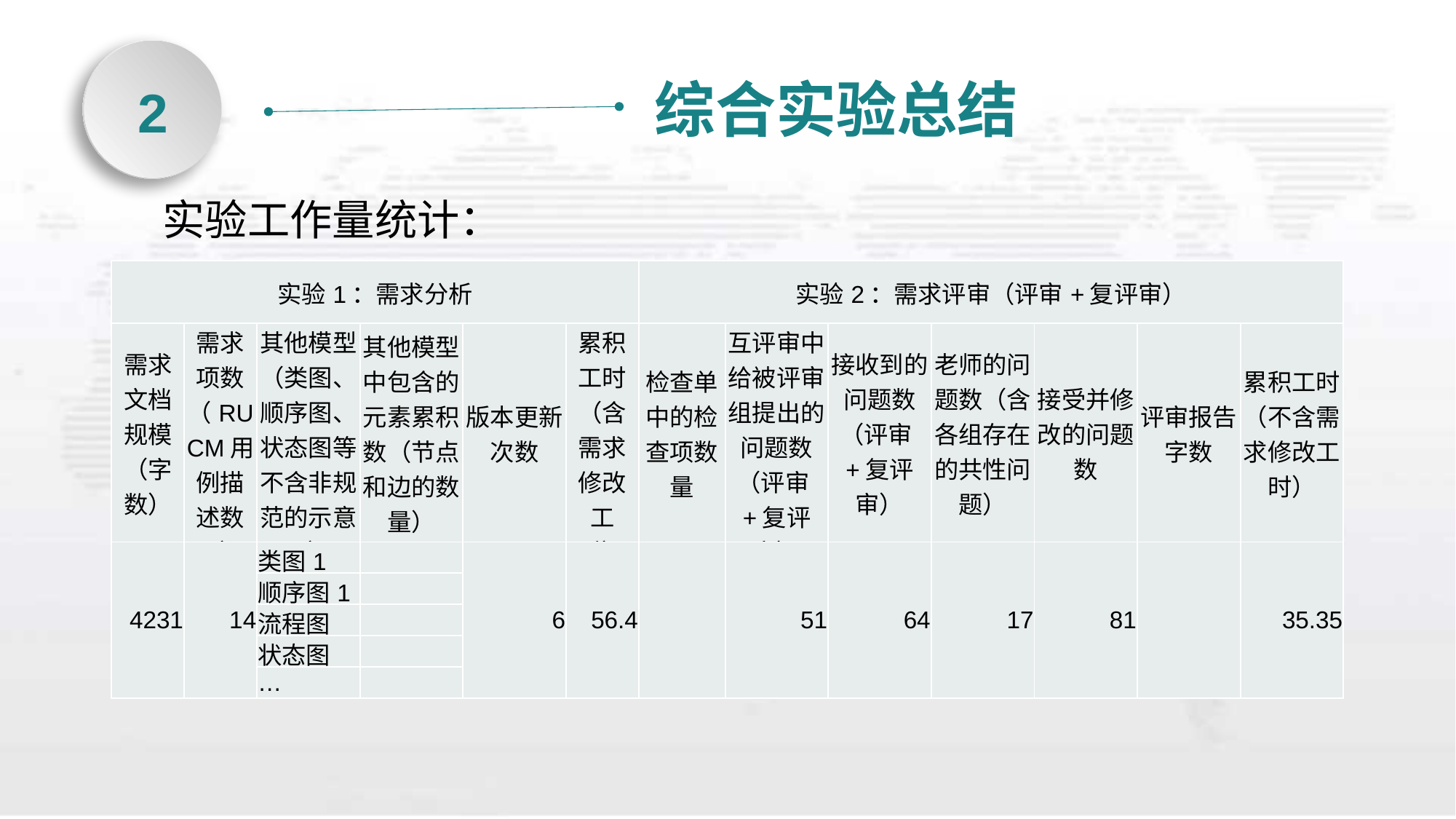

综合实验总结
2
实验工作量统计：
| 实验1：需求分析 |  |  |  |  |  | 实验2：需求评审（评审+复评审） |  |  |  |  |  |  |
| --- | --- | --- | --- | --- | --- | --- | --- | --- | --- | --- | --- | --- |
| 需求文档规模（字数） | 需求项数（RUCM用例描述数量） | 其他模型（类图、顺序图、状态图等，不含非规范的示意图） | 其他模型中包含的元素累积数（节点和边的数量） | 版本更新次数 | 累积工时（含需求修改工时） | 检查单中的检查项数量 | 互评审中给被评审组提出的问题数（评审+复评审） | 接收到的问题数（评审+复评审） | 老师的问题数（含各组存在的共性问题） | 接受并修改的问题数 | 评审报告字数 | 累积工时（不含需求修改工时） |
| 4231 | 14 | 类图1 |  | 6 | 56.4 |  | 51 | 64 | 17 | 81 |  | 35.35 |
|  |  | 顺序图1 |  |  |  |  |  |  |  |  |  |  |
|  |  | 流程图 |  |  |  |  |  |  |  |  |  |  |
|  |  | 状态图 |  |  |  |  |  |  |  |  |  |  |
|  |  | … |  |  |  |  |  |  |  |  |  |  |